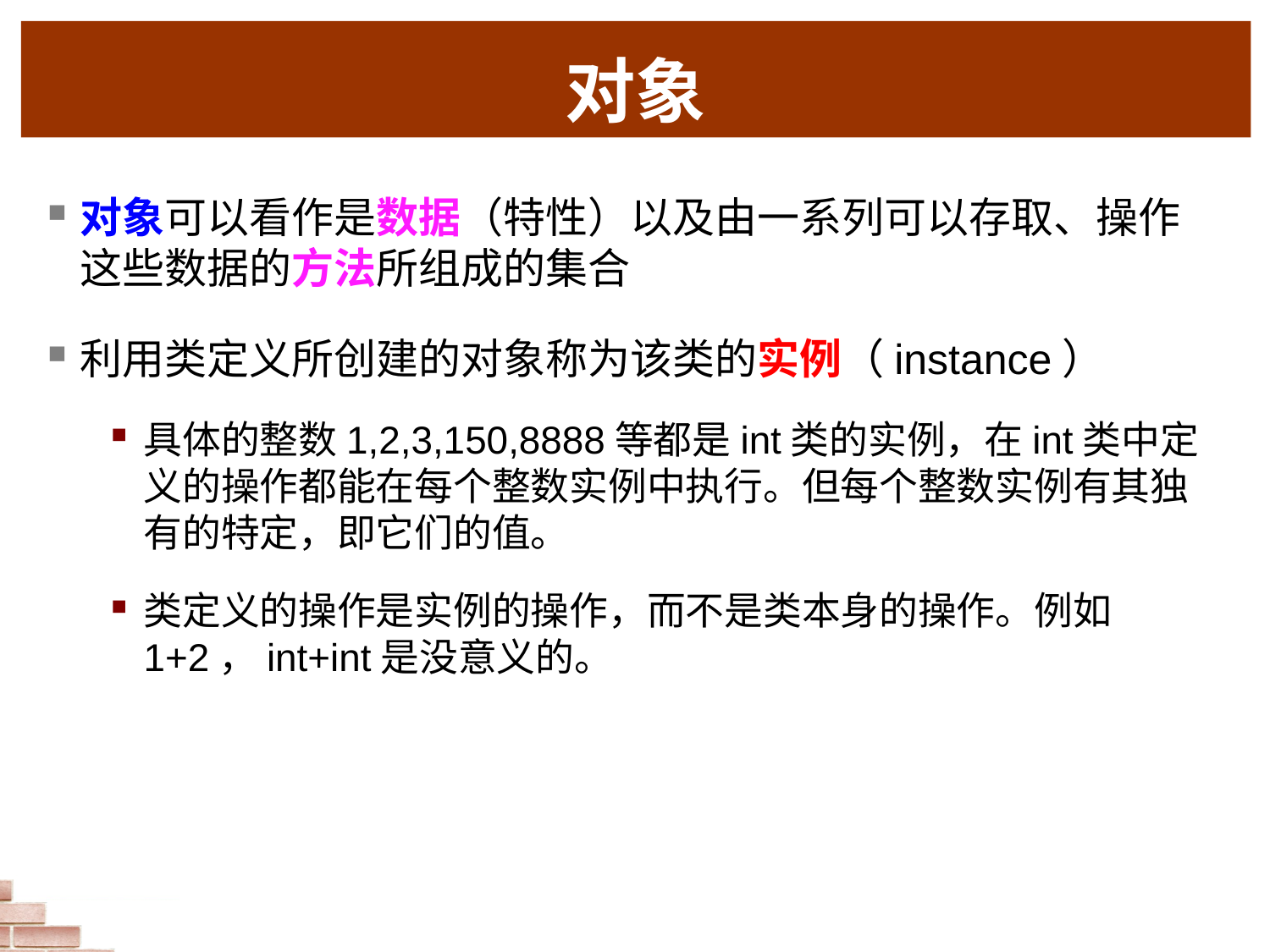

对象
对象可以看作是数据（特性）以及由一系列可以存取、操作这些数据的方法所组成的集合
利用类定义所创建的对象称为该类的实例（instance）
具体的整数1,2,3,150,8888等都是int类的实例，在int类中定义的操作都能在每个整数实例中执行。但每个整数实例有其独有的特定，即它们的值。
类定义的操作是实例的操作，而不是类本身的操作。例如1+2，int+int是没意义的。